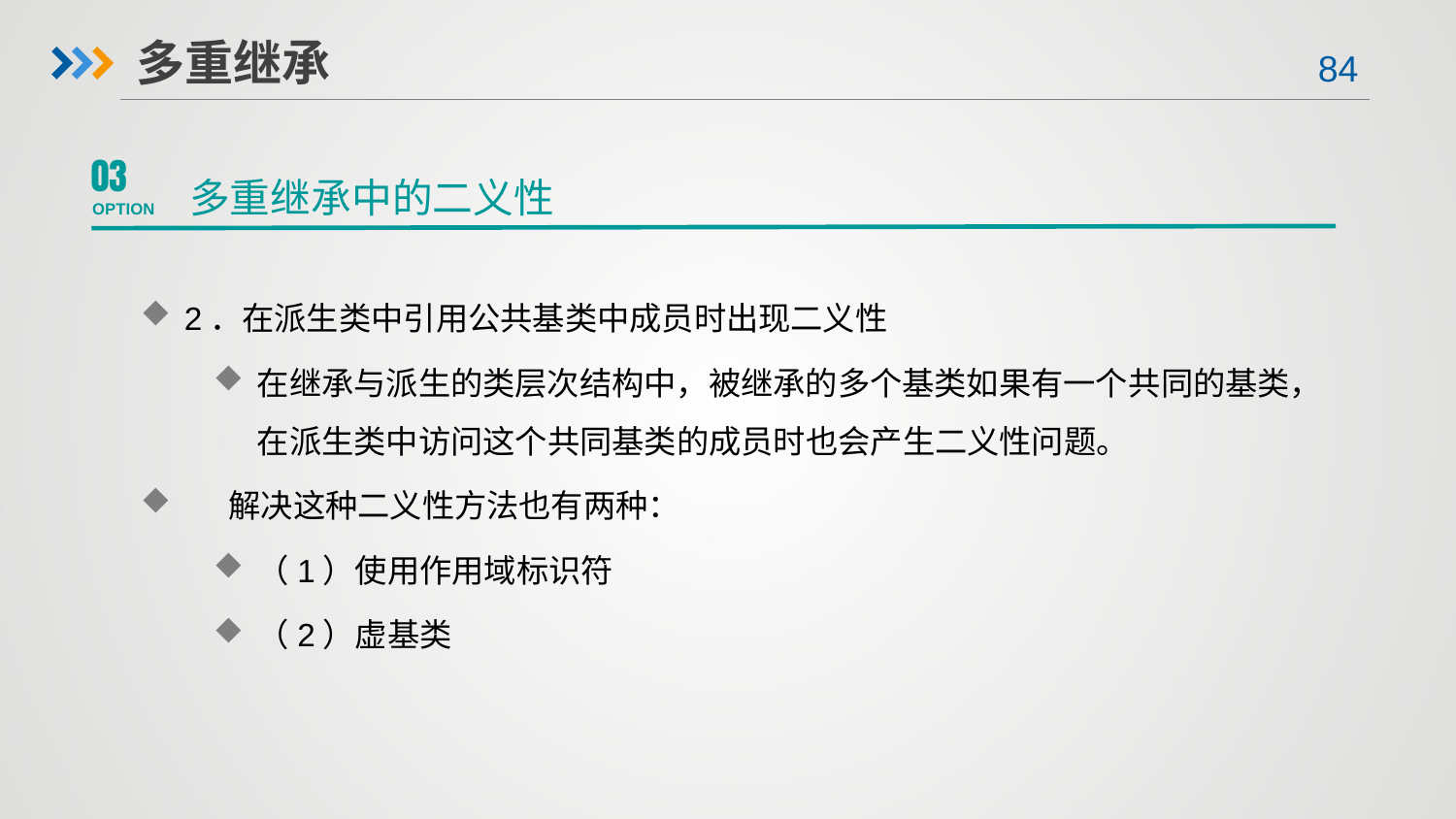

多重继承
多重继承中的二义性
03
OPTION
2．在派生类中引用公共基类中成员时出现二义性
在继承与派生的类层次结构中，被继承的多个基类如果有一个共同的基类，在派生类中访问这个共同基类的成员时也会产生二义性问题。
     解决这种二义性方法也有两种：
（1）使用作用域标识符
（2）虚基类